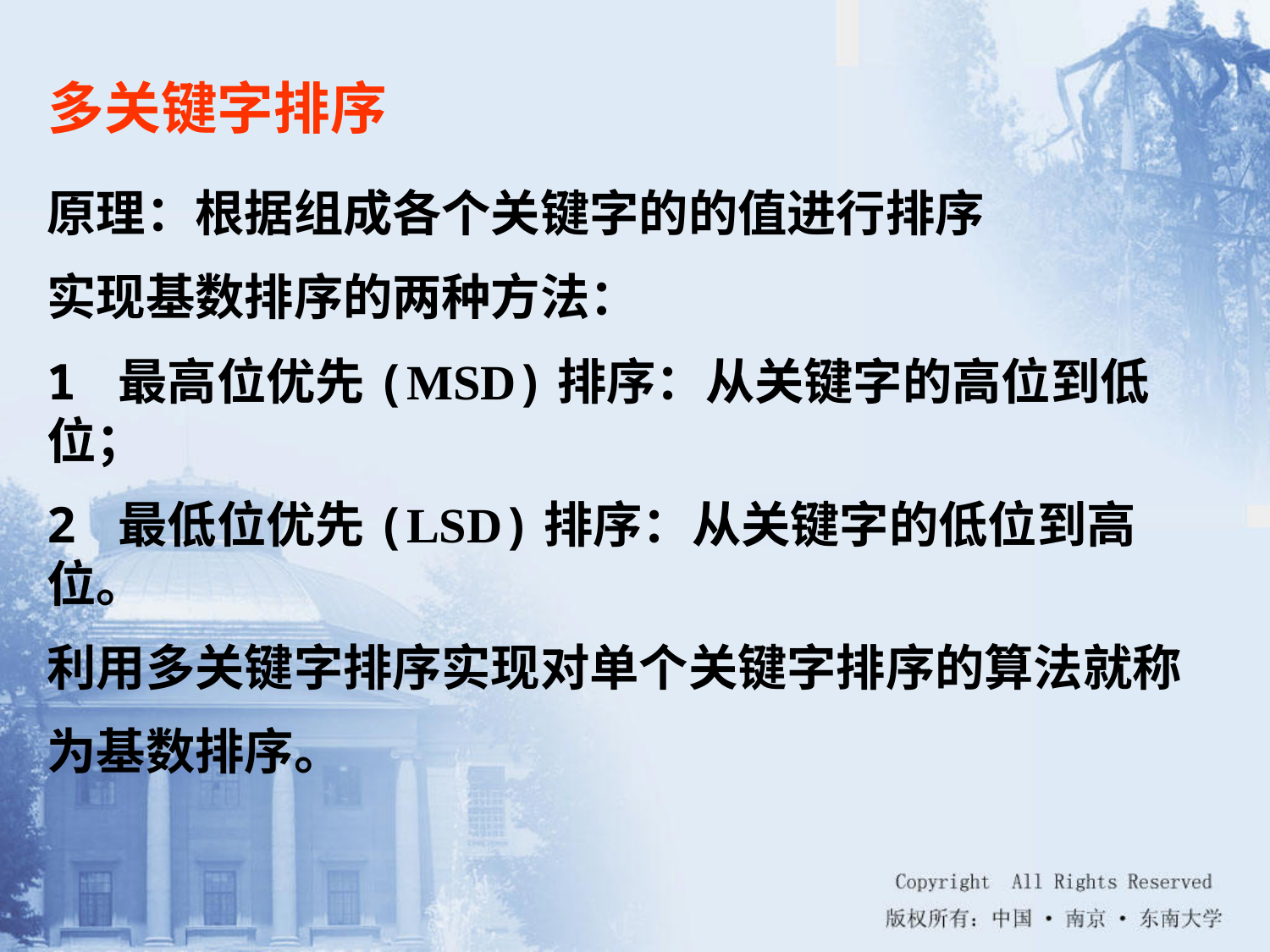

多关键字排序
原理：根据组成各个关键字的的值进行排序
实现基数排序的两种方法：
1 最高位优先(MSD)排序：从关键字的高位到低位；
2 最低位优先(LSD)排序：从关键字的低位到高位。
利用多关键字排序实现对单个关键字排序的算法就称
为基数排序。